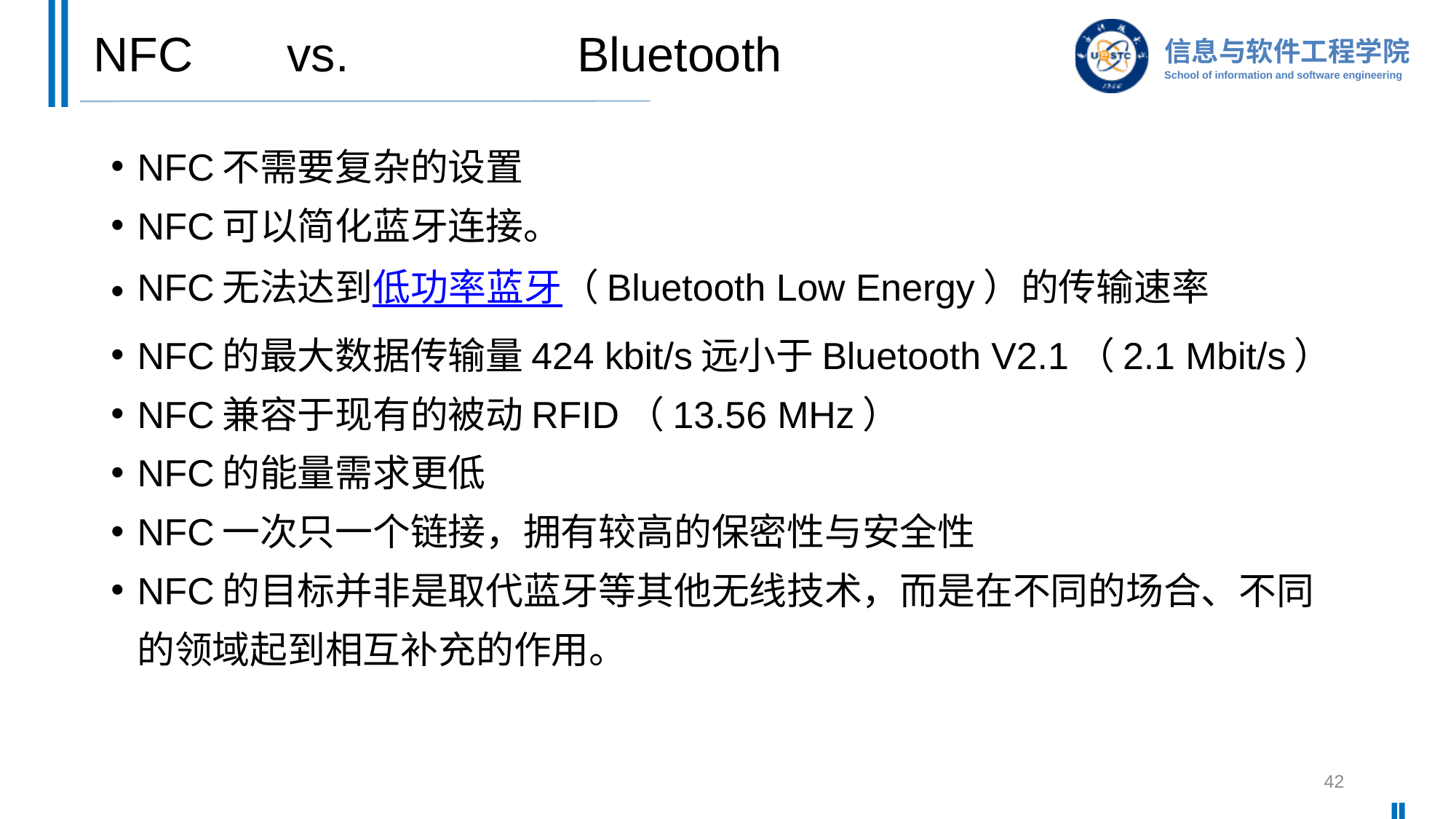

# NFC       vs.                 Bluetooth
NFC不需要复杂的设置
NFC可以简化蓝牙连接。
NFC无法达到低功率蓝牙（Bluetooth Low Energy）的传输速率
NFC的最大数据传输量424 kbit/s远小于Bluetooth V2.1（2.1 Mbit/s）
NFC兼容于现有的被动RFID（13.56 MHz）
NFC的能量需求更低
NFC一次只一个链接，拥有较高的保密性与安全性
NFC的目标并非是取代蓝牙等其他无线技术，而是在不同的场合、不同的领域起到相互补充的作用。

42